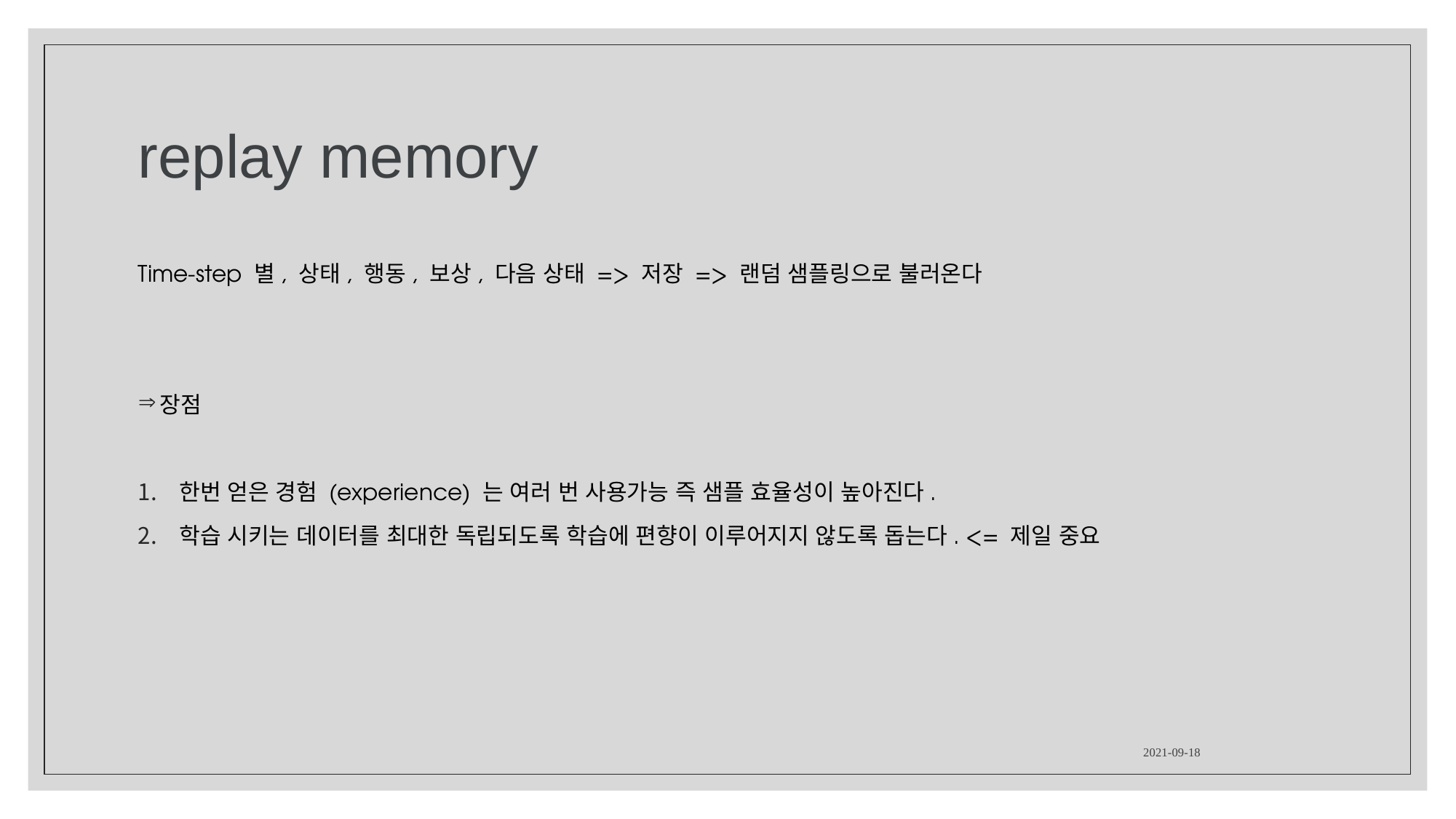

# replay memory
Time-step 별, 상태, 행동, 보상, 다음 상태 => 저장 => 랜덤 샘플링으로 불러온다

장점

한번 얻은 경험 (experience) 는 여러 번 사용가능 즉 샘플 효율성이 높아진다.
학습 시키는 데이터를 최대한 독립되도록 학습에 편향이 이루어지지 않도록 돕는다. <= 제일 중요
2021-09-18